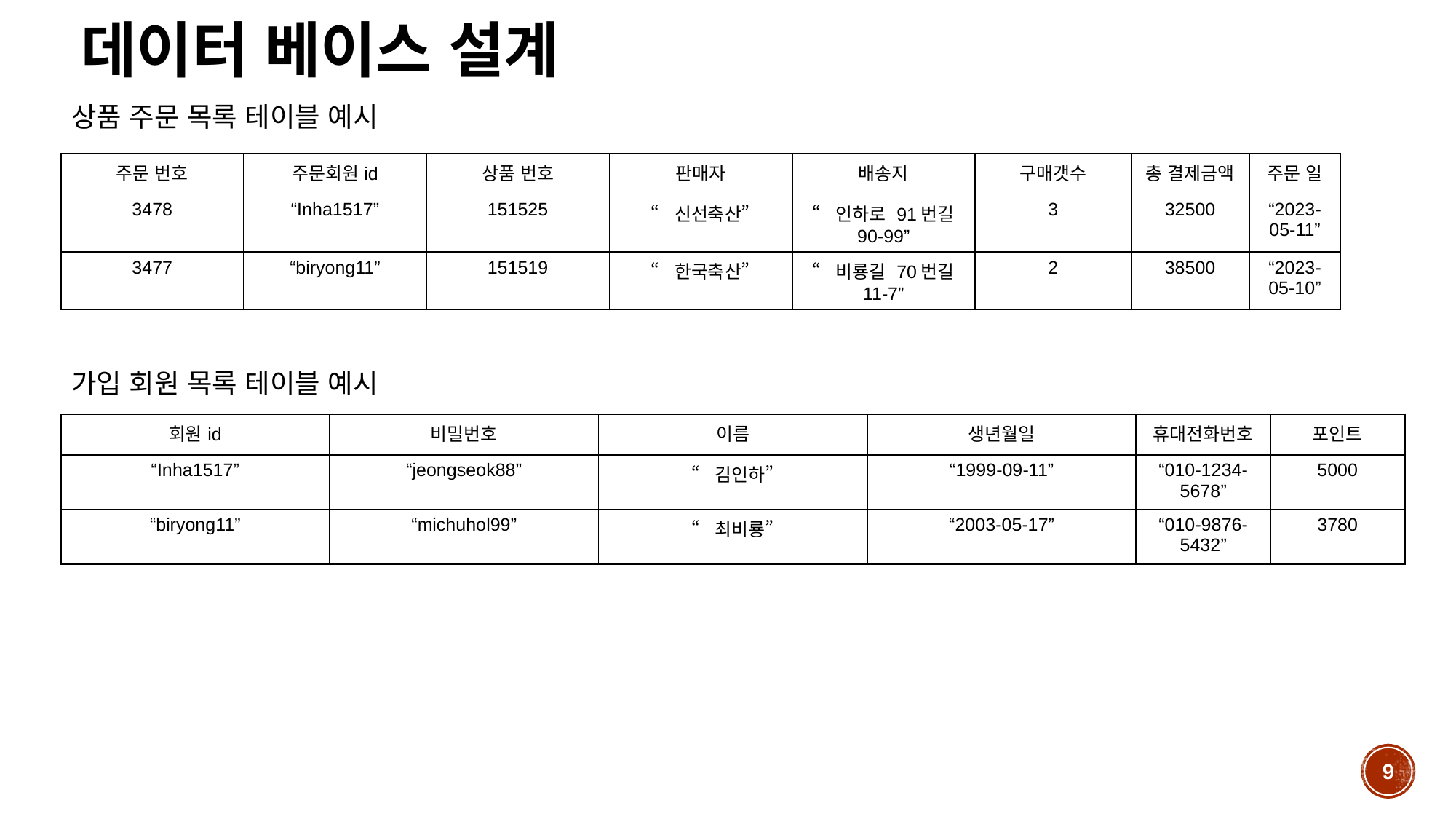

데이터 베이스 설계
상품 주문 목록 테이블 예시
| 주문 번호 | 주문회원id | 상품 번호 | 판매자 | 배송지 | 구매갯수 | 총 결제금액 | 주문 일 |
| --- | --- | --- | --- | --- | --- | --- | --- |
| 3478 | “Inha1517” | 151525 | “신선축산” | “인하로 91번길 90-99” | 3 | 32500 | “2023-05-11” |
| 3477 | “biryong11” | 151519 | “한국축산” | “비룡길 70번길 11-7” | 2 | 38500 | “2023-05-10” |
가입 회원 목록 테이블 예시
| 회원id | 비밀번호 | 이름 | 생년월일 | 휴대전화번호 | 포인트 |
| --- | --- | --- | --- | --- | --- |
| “Inha1517” | “jeongseok88” | “김인하” | “1999-09-11” | “010-1234-5678” | 5000 |
| “biryong11” | “michuhol99” | “최비룡” | “2003-05-17” | “010-9876-5432” | 3780 |
9